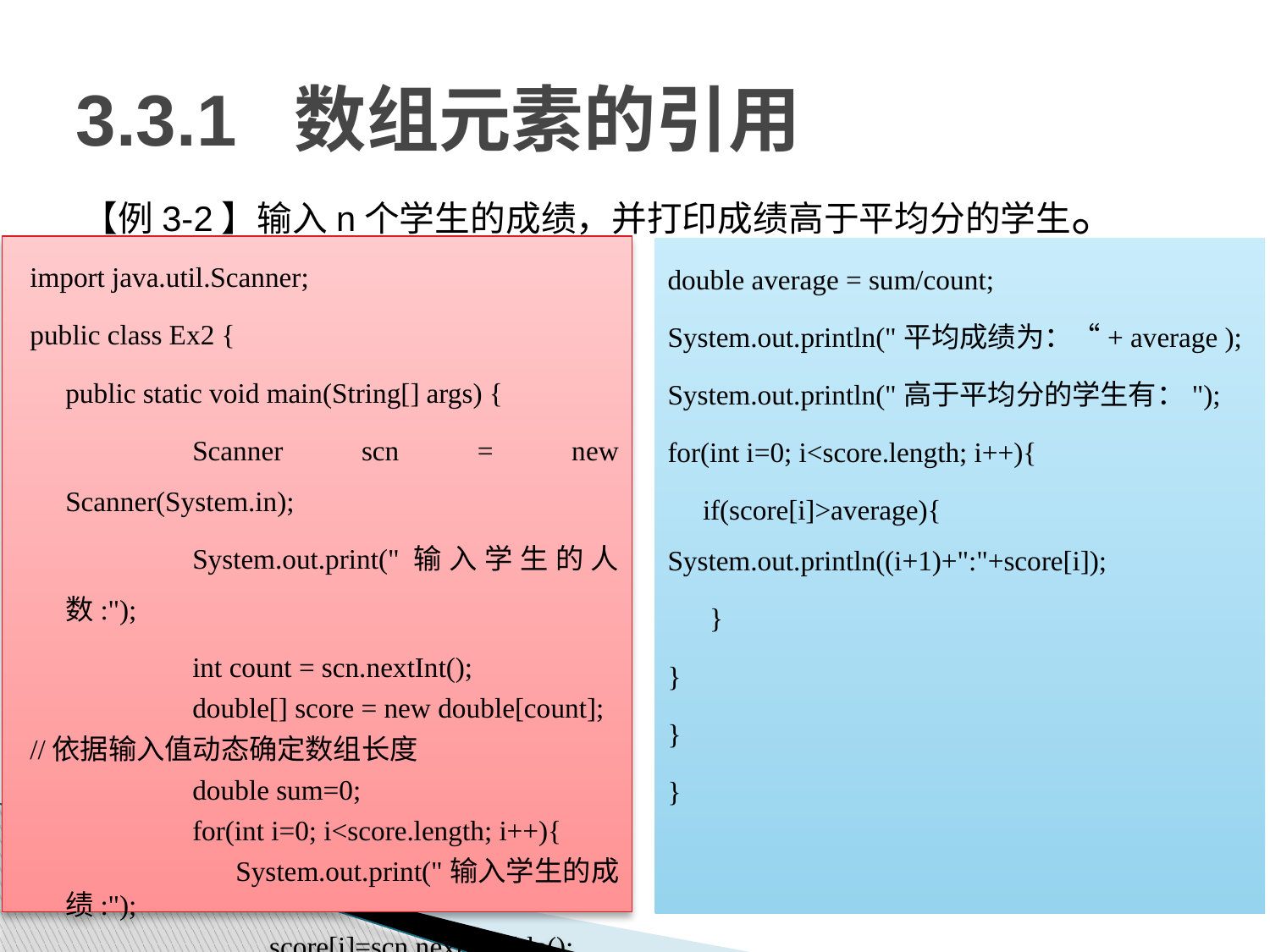

# 3.3.1  数组元素的引用
【例3-2】输入n个学生的成绩，并打印成绩高于平均分的学生。
import java.util.Scanner;
public class Ex2 {
	public static void main(String[] args) {
		Scanner scn = new Scanner(System.in);
		System.out.print("输入学生的人数:");
		int count = scn.nextInt();
		double[] score = new double[count];
//依据输入值动态确定数组长度
		double sum=0;
		for(int i=0; i<score.length; i++){
		      System.out.print("输入学生的成绩:");
		           score[i]=scn.nextDouble();
                           sum+=score[i];
		}
double average = sum/count;
System.out.println("平均成绩为：“+ average );
System.out.println("高于平均分的学生有：");
for(int i=0; i<score.length; i++){
     if(score[i]>average){		System.out.println((i+1)+":"+score[i]);
      }
}
}
}